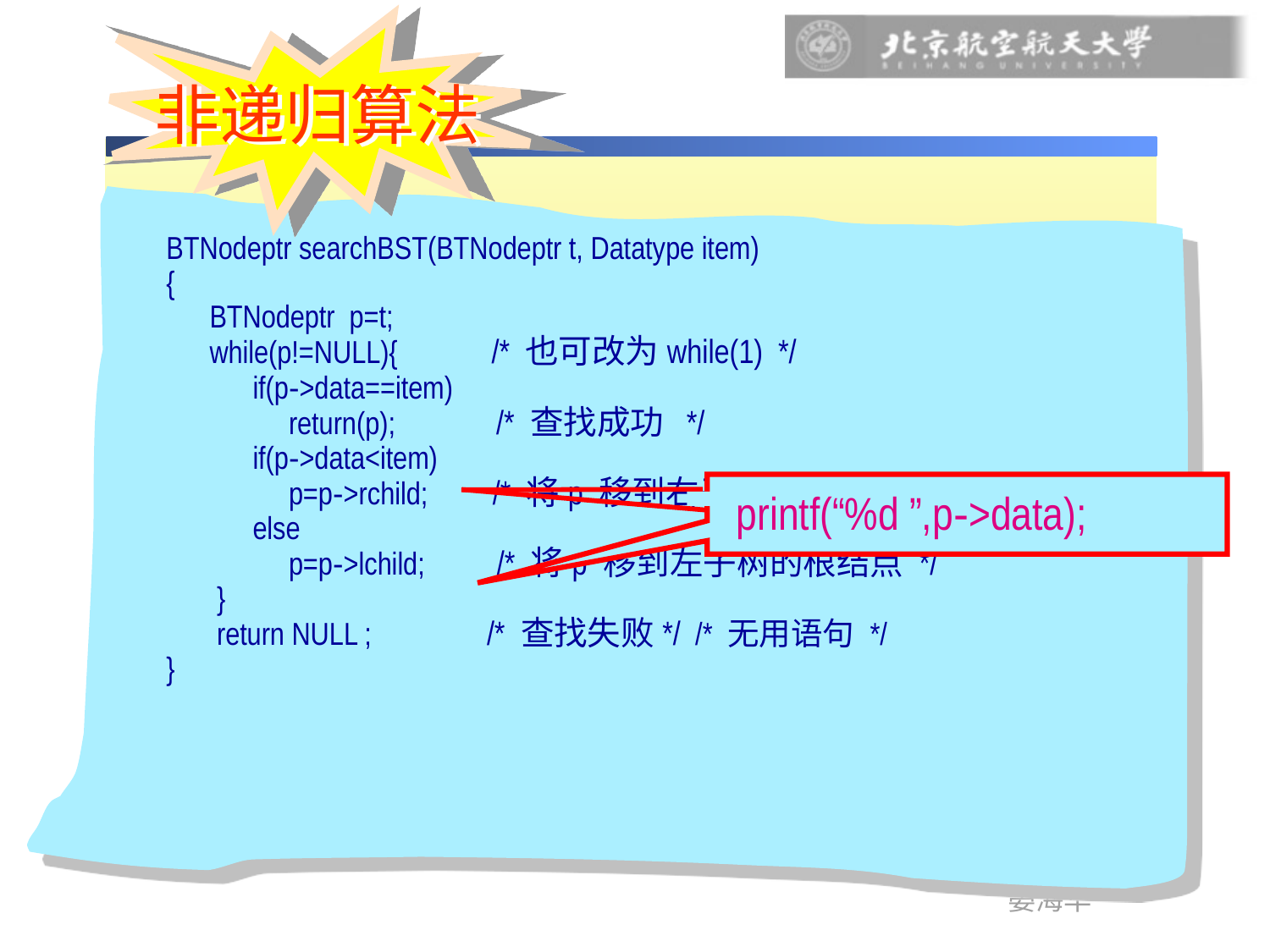

非递归算法

BTNodeptr searchBST(BTNodeptr t, Datatype item)
{
      BTNodeptr  p=t;
      while(p!=NULL){             /* 也可改为while(1)  */
            if(p->data==item)
                 return(p);              /* 查找成功  */
            if(p->data<item)
                 p=p->rchild;         /* 将p 移到右子树的根结点 */
            else
                 p=p->lchild;          /* 将p 移到左子树的根结点 */
       }
       return NULL ;                /* 查找失败*/  /* 无用语句 */
}

printf(“%d ”,p->data);